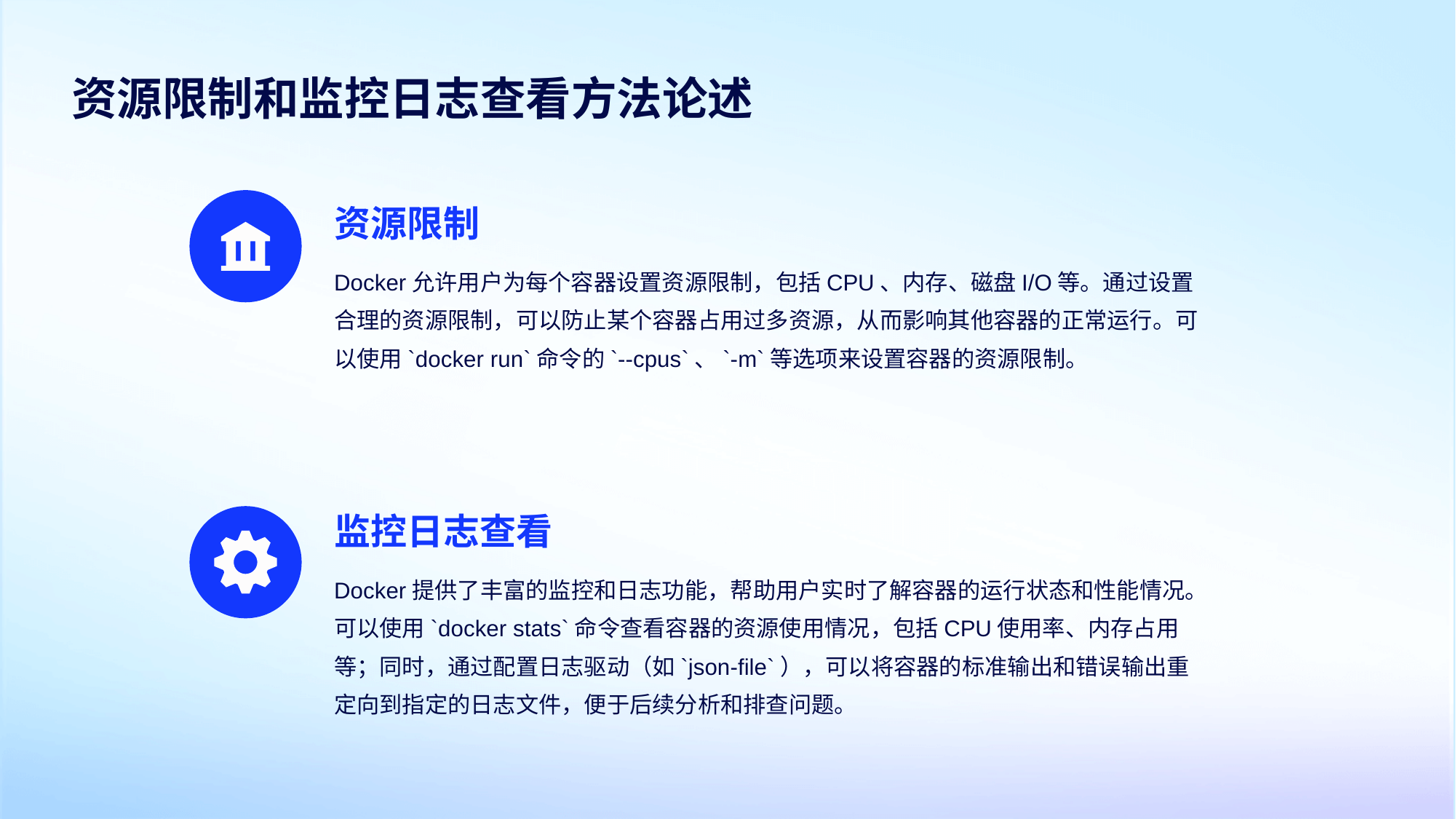

资源限制和监控日志查看方法论述
资源限制

Docker允许用户为每个容器设置资源限制，包括CPU、内存、磁盘I/O等。通过设置合理的资源限制，可以防止某个容器占用过多资源，从而影响其他容器的正常运行。可以使用`docker run`命令的`--cpus`、`-m`等选项来设置容器的资源限制。
监控日志查看

Docker提供了丰富的监控和日志功能，帮助用户实时了解容器的运行状态和性能情况。可以使用`docker stats`命令查看容器的资源使用情况，包括CPU使用率、内存占用等；同时，通过配置日志驱动（如`json-file`），可以将容器的标准输出和错误输出重定向到指定的日志文件，便于后续分析和排查问题。